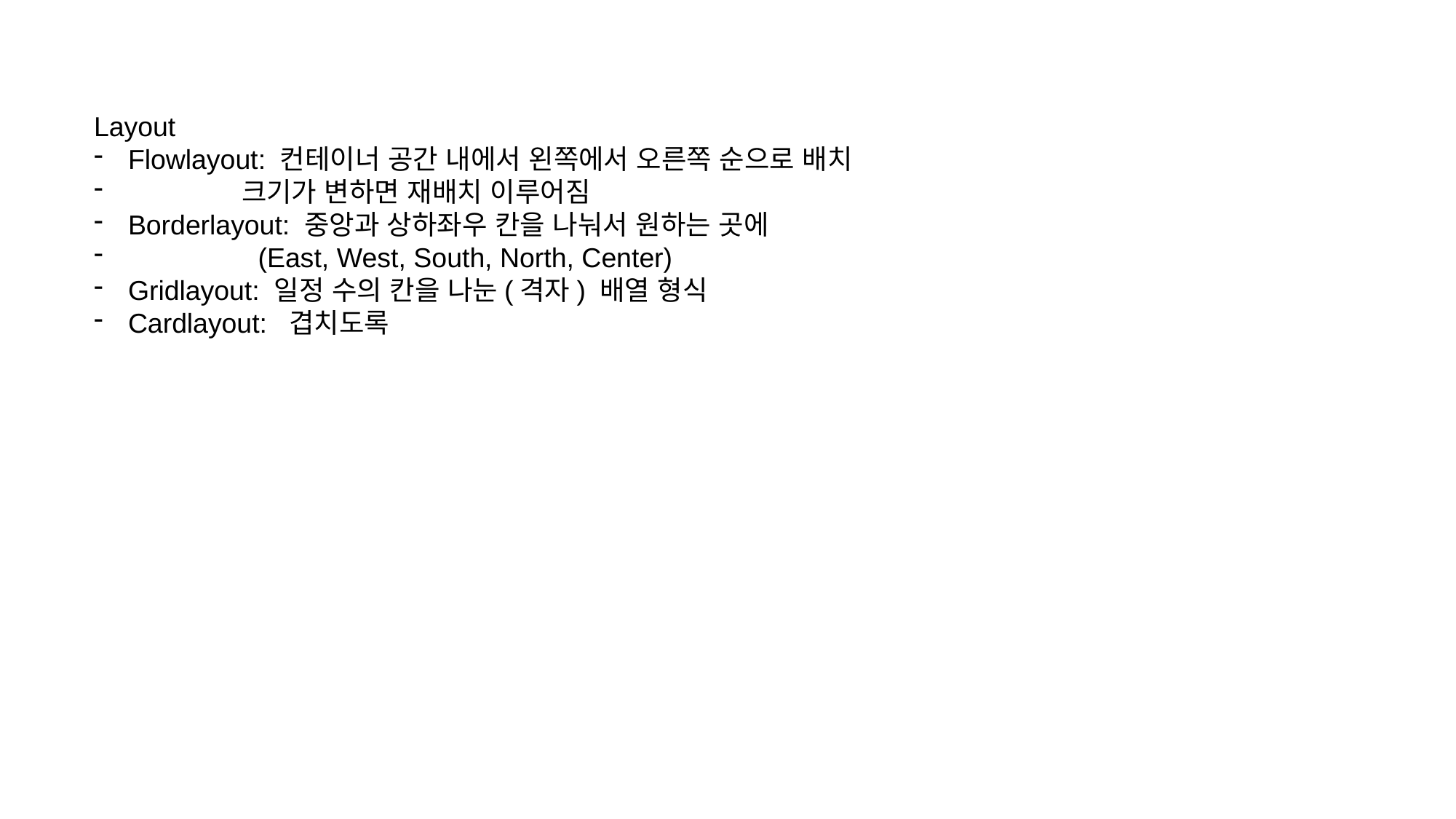

Layout
Flowlayout: 컨테이너 공간 내에서 왼쪽에서 오른쪽 순으로 배치
              크기가 변하면 재배치 이루어짐
Borderlayout: 중앙과 상하좌우 칸을 나눠서 원하는 곳에
                 (East, West, South, North, Center)
Gridlayout: 일정 수의 칸을 나눈(격자) 배열 형식
Cardlayout:  겹치도록